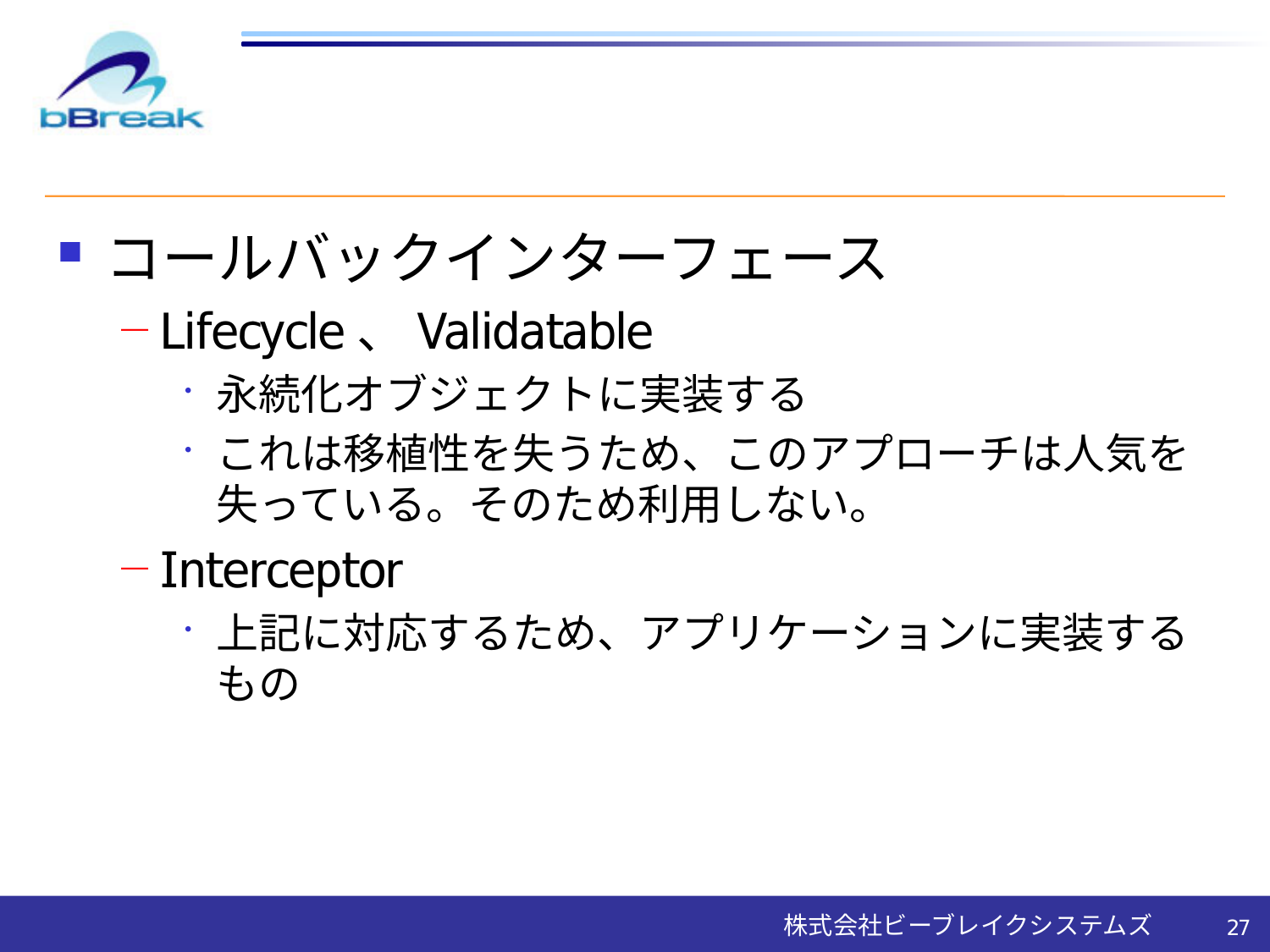

#
コールバックインターフェース
Lifecycle、Validatable
永続化オブジェクトに実装する
これは移植性を失うため、このアプローチは人気を失っている。そのため利用しない。
Interceptor
上記に対応するため、アプリケーションに実装するもの